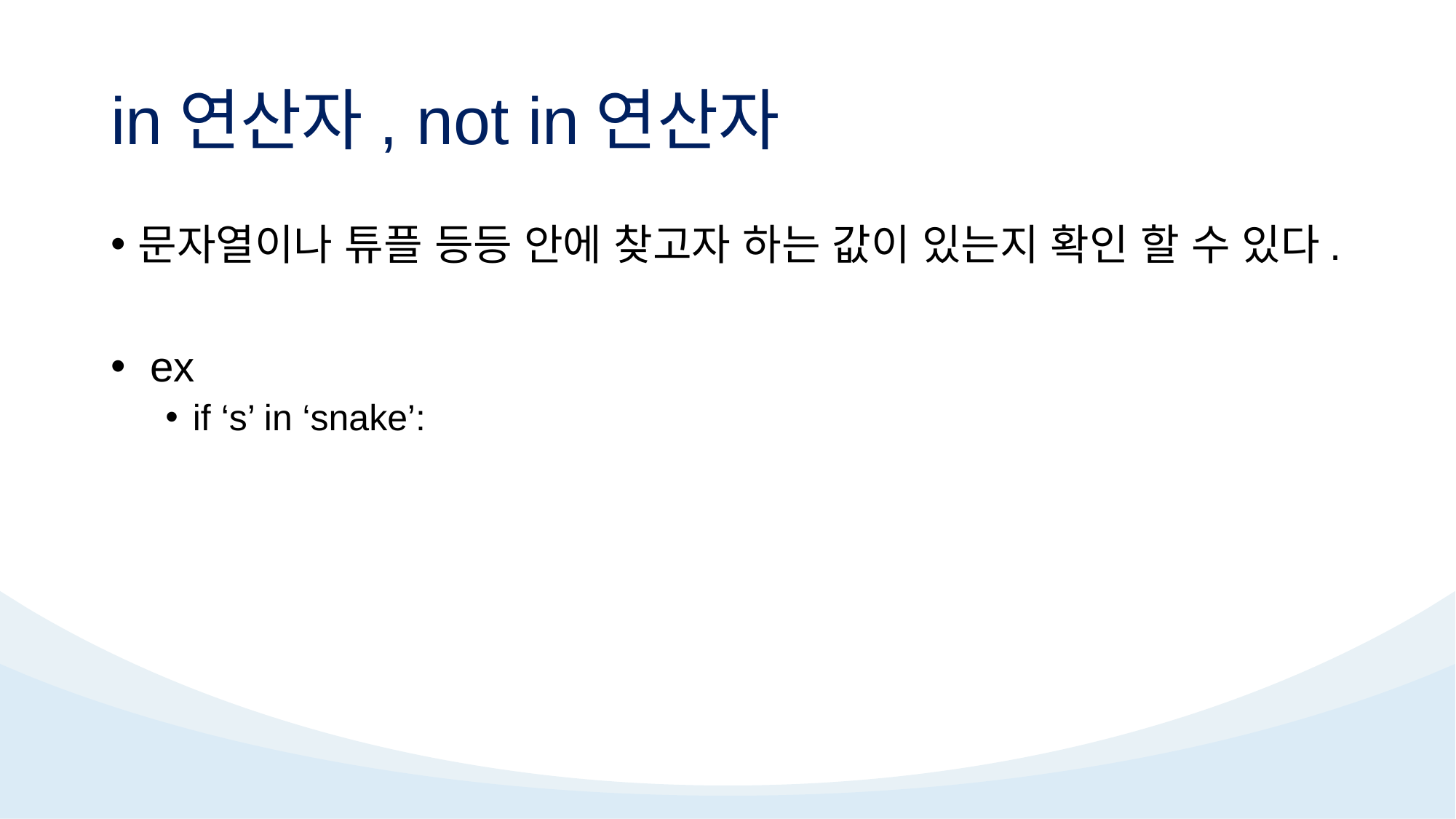

# in연산자, not in연산자
문자열이나 튜플 등등 안에 찾고자 하는 값이 있는지 확인 할 수 있다.

 ex
if ‘s’ in ‘snake’: